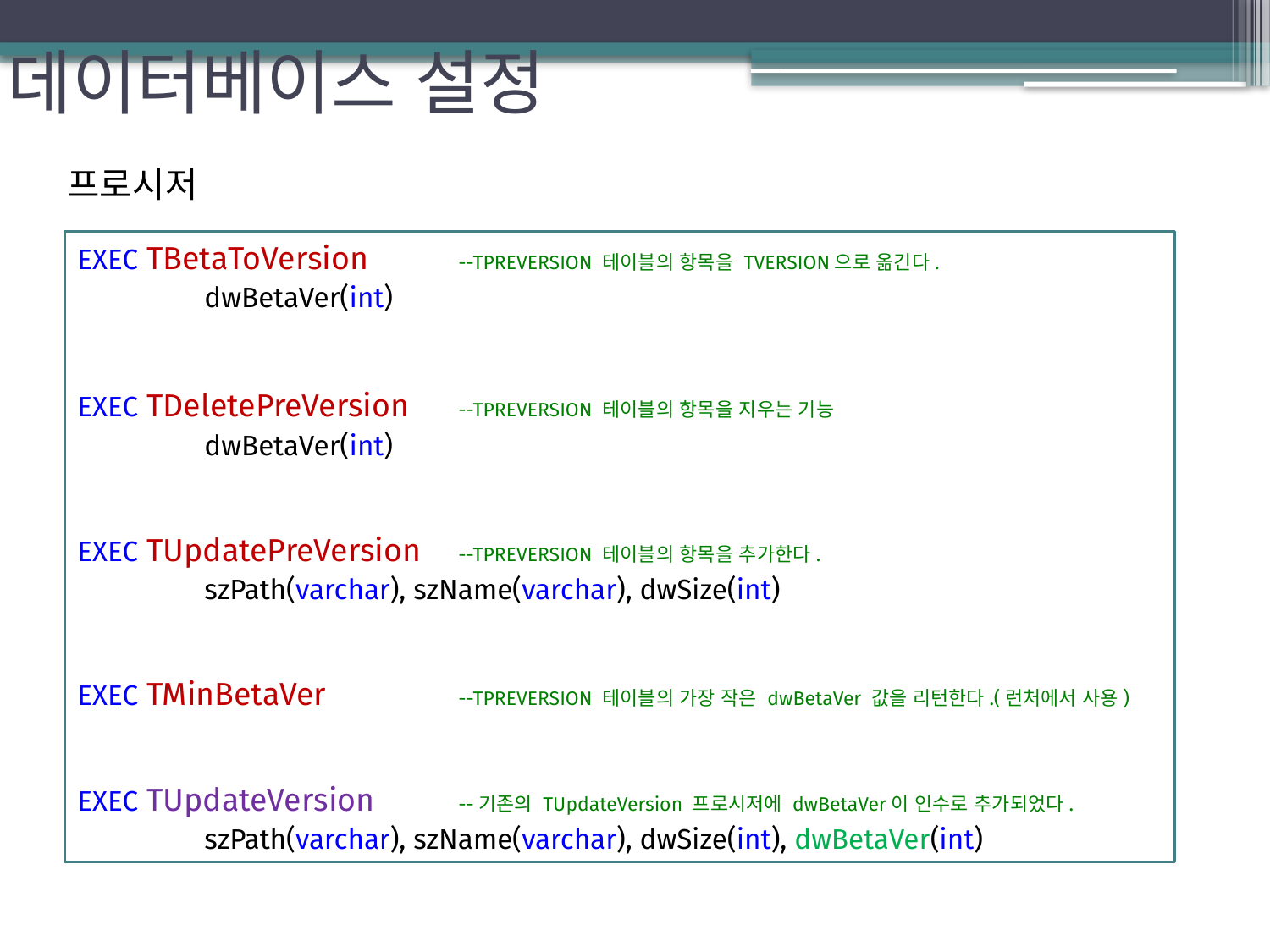

# 데이터베이스 설정
프로시저
EXEC TBetaToVersion 	--TPREVERSION 테이블의 항목을 TVERSION으로 옮긴다.
	dwBetaVer(int)

EXEC TDeletePreVersion	--TPREVERSION 테이블의 항목을 지우는 기능
	dwBetaVer(int)

EXEC TUpdatePreVersion	--TPREVERSION 테이블의 항목을 추가한다.
	szPath(varchar), szName(varchar), dwSize(int)

EXEC TMinBetaVer 	--TPREVERSION 테이블의 가장 작은 dwBetaVer 값을 리턴한다.(런처에서 사용)

EXEC TUpdateVersion	--기존의 TUpdateVersion 프로시저에 dwBetaVer이 인수로 추가되었다.
	szPath(varchar), szName(varchar), dwSize(int), dwBetaVer(int)